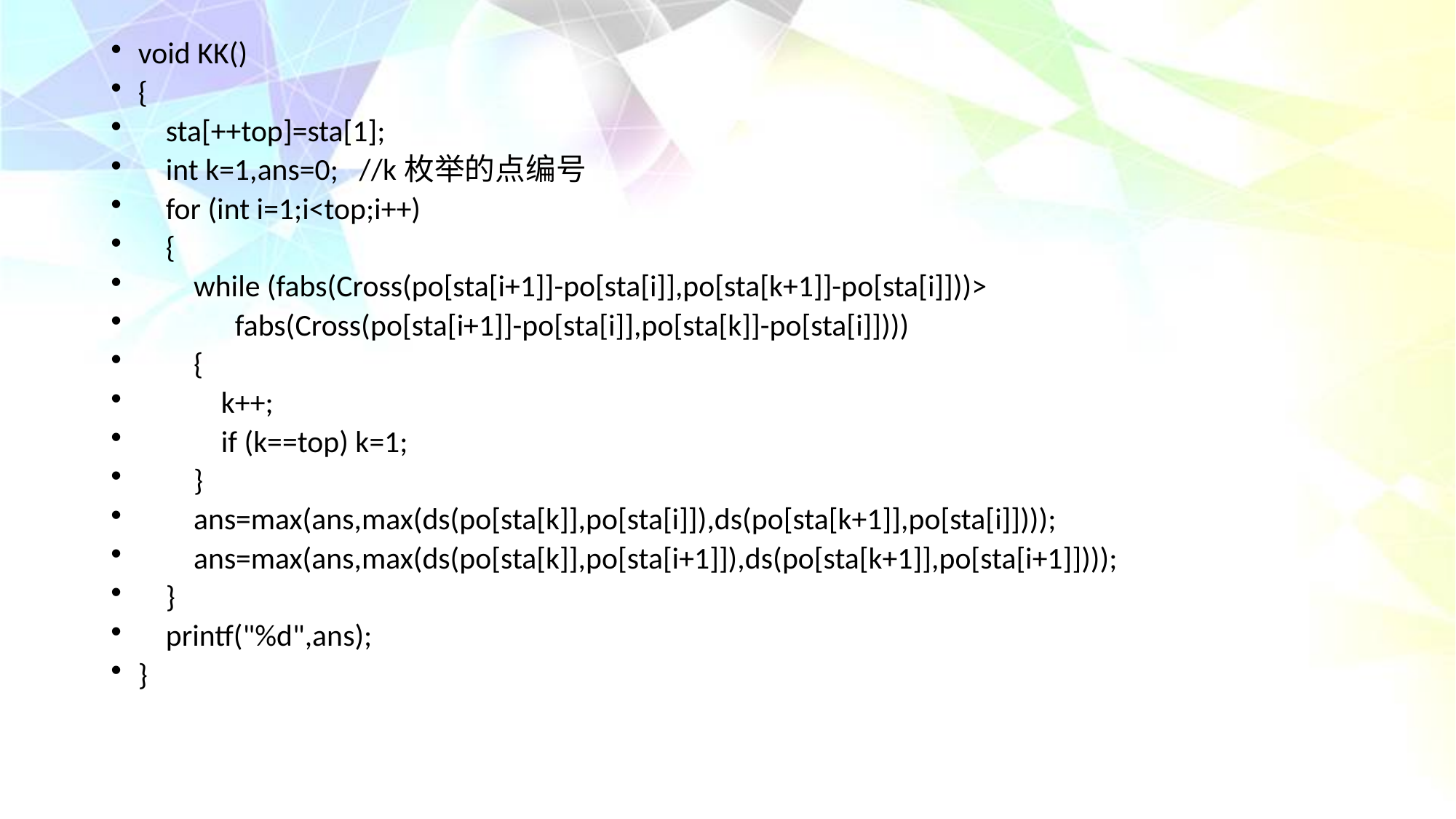

void KK()
{
    sta[++top]=sta[1];
    int k=1,ans=0;   //k枚举的点编号
    for (int i=1;i<top;i++)
    {
        while (fabs(Cross(po[sta[i+1]]-po[sta[i]],po[sta[k+1]]-po[sta[i]]))>
              fabs(Cross(po[sta[i+1]]-po[sta[i]],po[sta[k]]-po[sta[i]])))
        {
            k++;
            if (k==top) k=1;
        }
        ans=max(ans,max(ds(po[sta[k]],po[sta[i]]),ds(po[sta[k+1]],po[sta[i]])));
        ans=max(ans,max(ds(po[sta[k]],po[sta[i+1]]),ds(po[sta[k+1]],po[sta[i+1]])));
    }
    printf("%d",ans);
}